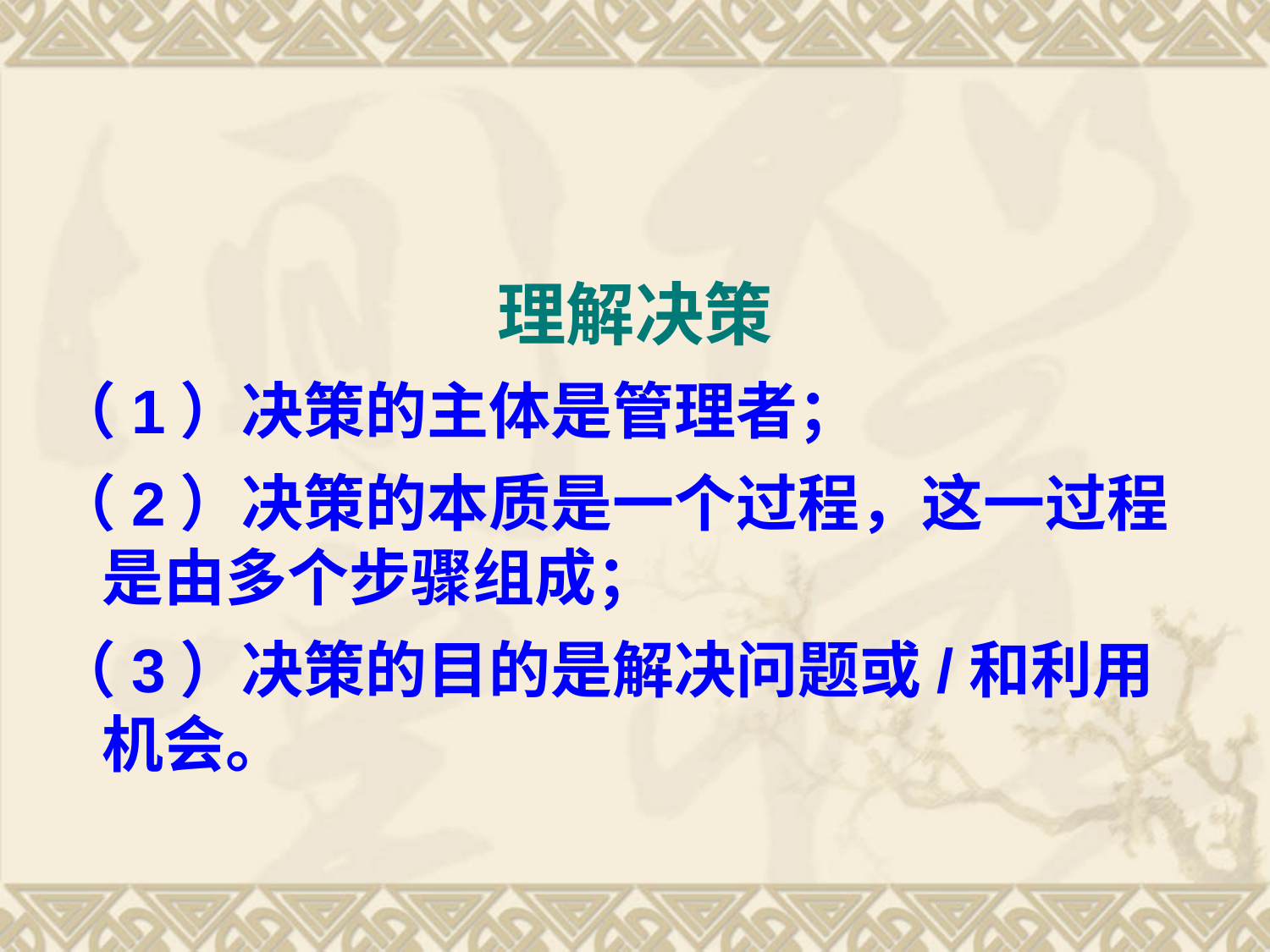

#
理解决策
（1）决策的主体是管理者；
（2）决策的本质是一个过程，这一过程是由多个步骤组成；
（3）决策的目的是解决问题或/和利用机会。